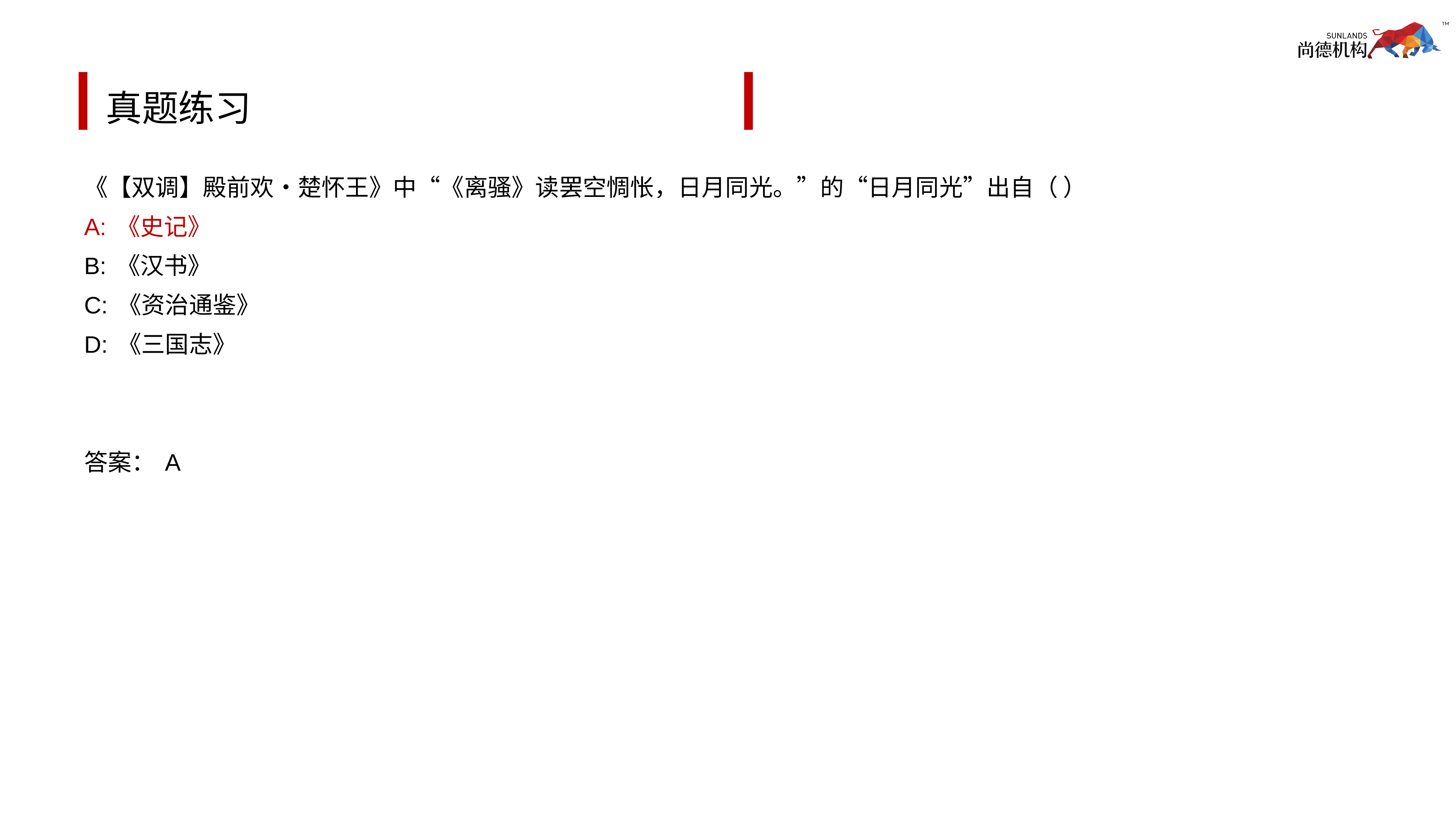

# 真题练习
《【双调】殿前欢•楚怀王》中“《离骚》读罢空惆怅，日月同光。”的“日月同光”出自（ ）
A:《史记》
B:《汉书》
C:《资治通鉴》
D:《三国志》

答案：A